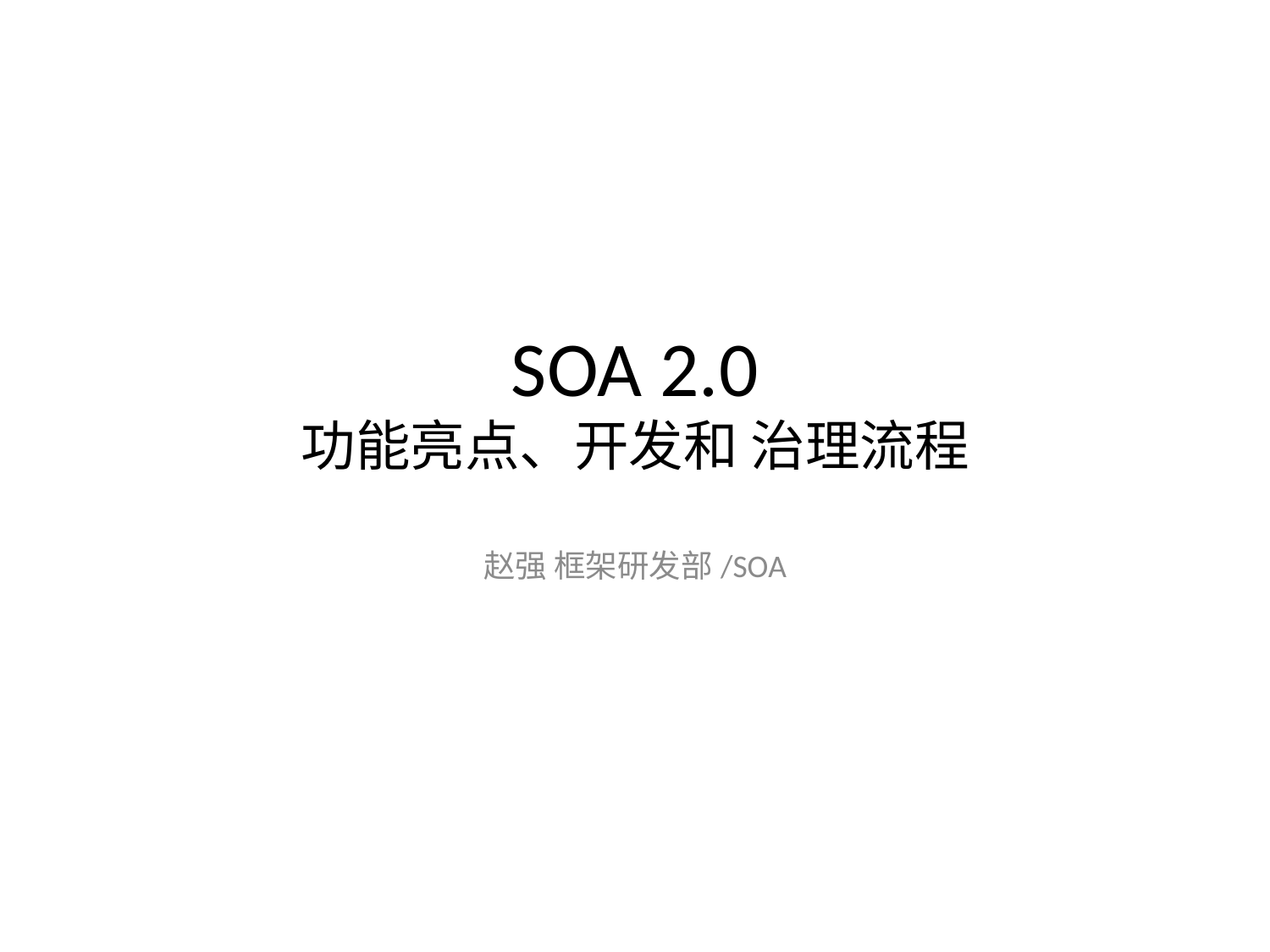

# SOA 2.0 功能亮点、开发和 治理流程
赵强 框架研发部/SOA